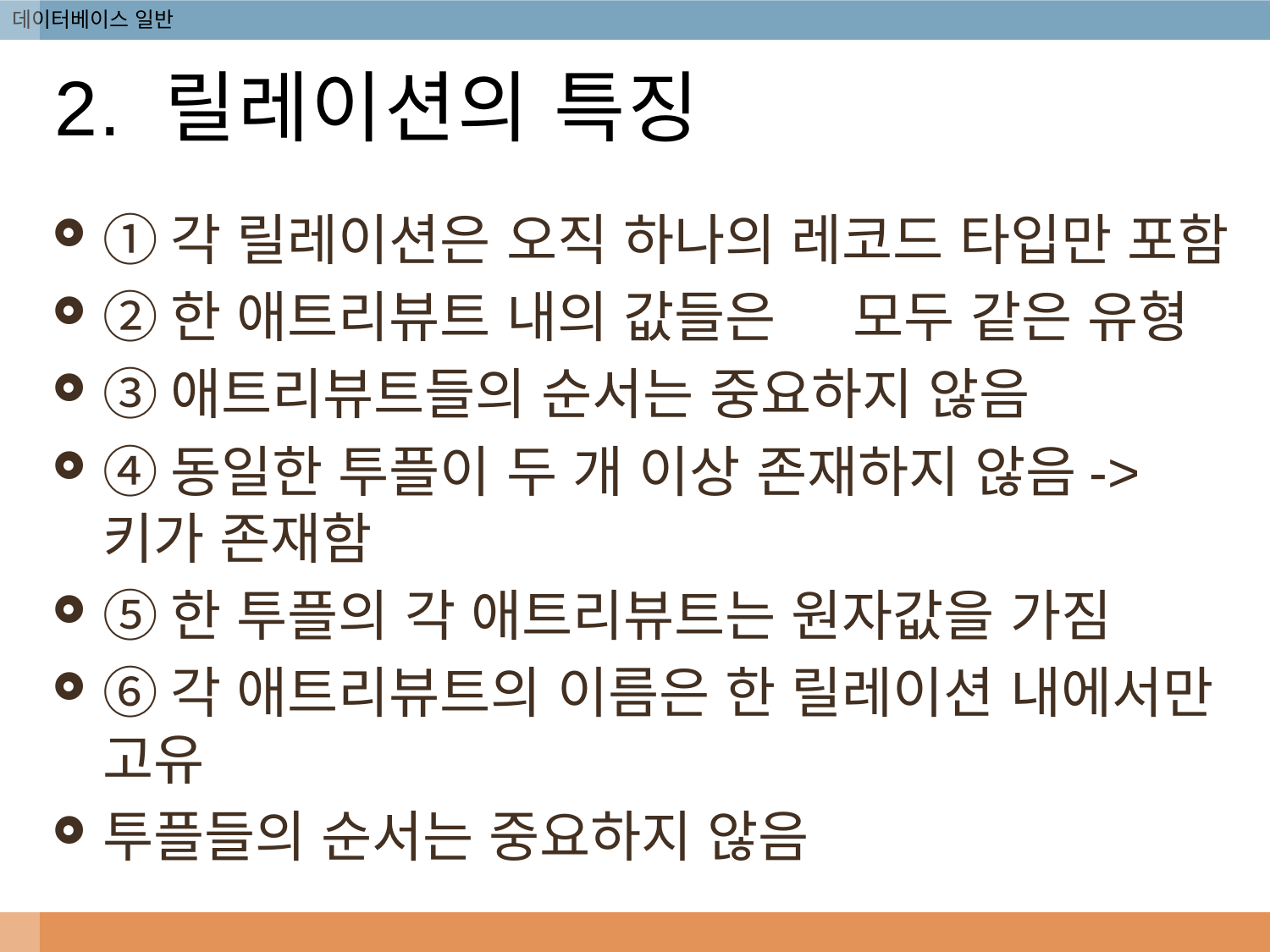

# 2. 릴레이션의 특징
①각 릴레이션은 오직 하나의 레코드 타입만 포함
②한 애트리뷰트 내의 값들은     모두 같은 유형
③애트리뷰트들의 순서는 중요하지 않음
④동일한 투플이 두 개 이상 존재하지 않음-> 키가 존재함
⑤한 투플의 각 애트리뷰트는 원자값을 가짐
⑥각 애트리뷰트의 이름은 한 릴레이션 내에서만 고유
투플들의 순서는 중요하지 않음